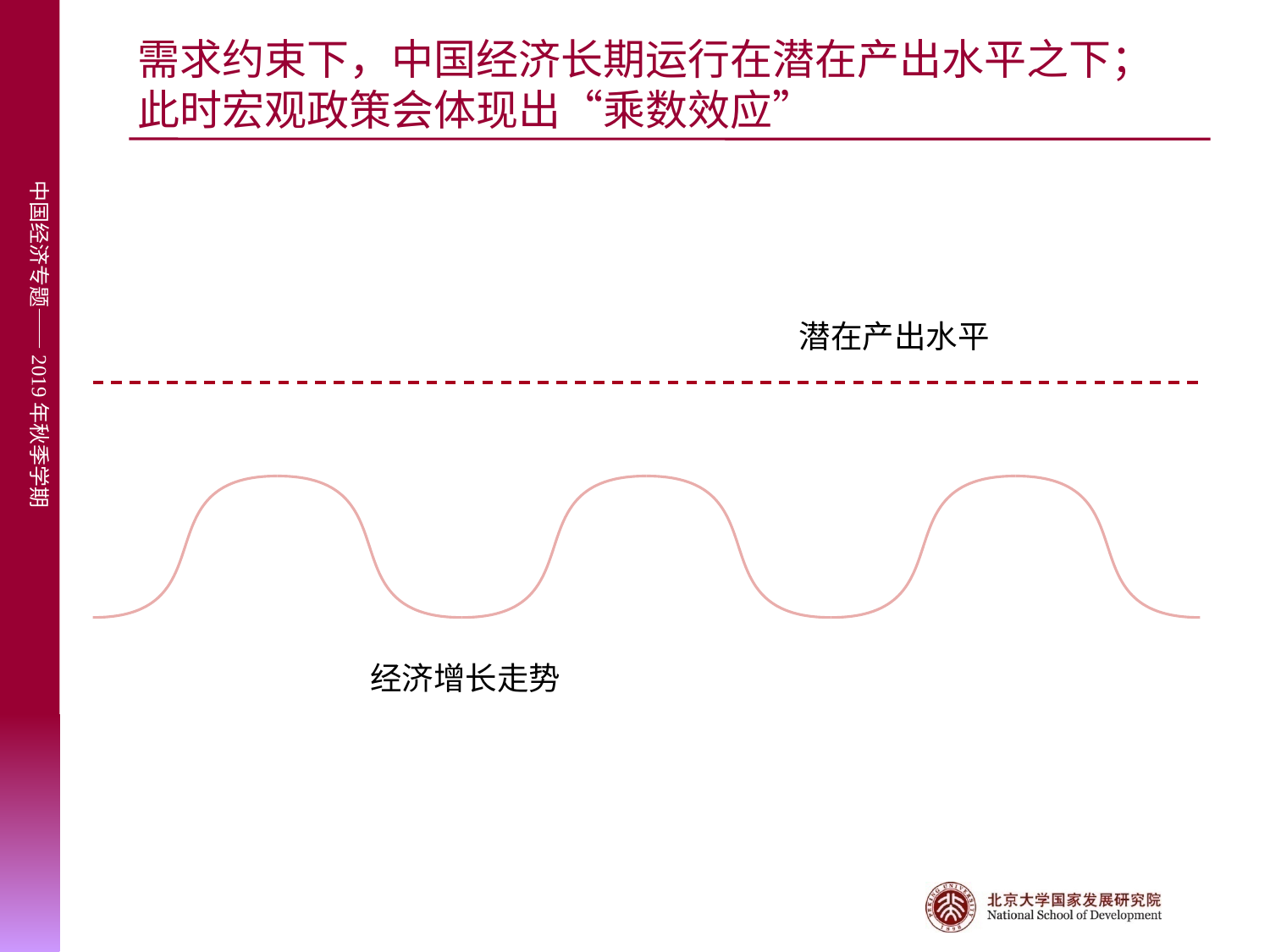

# 需求约束下，中国经济长期运行在潜在产出水平之下；此时宏观政策会体现出“乘数效应”
潜在产出水平
经济增长走势